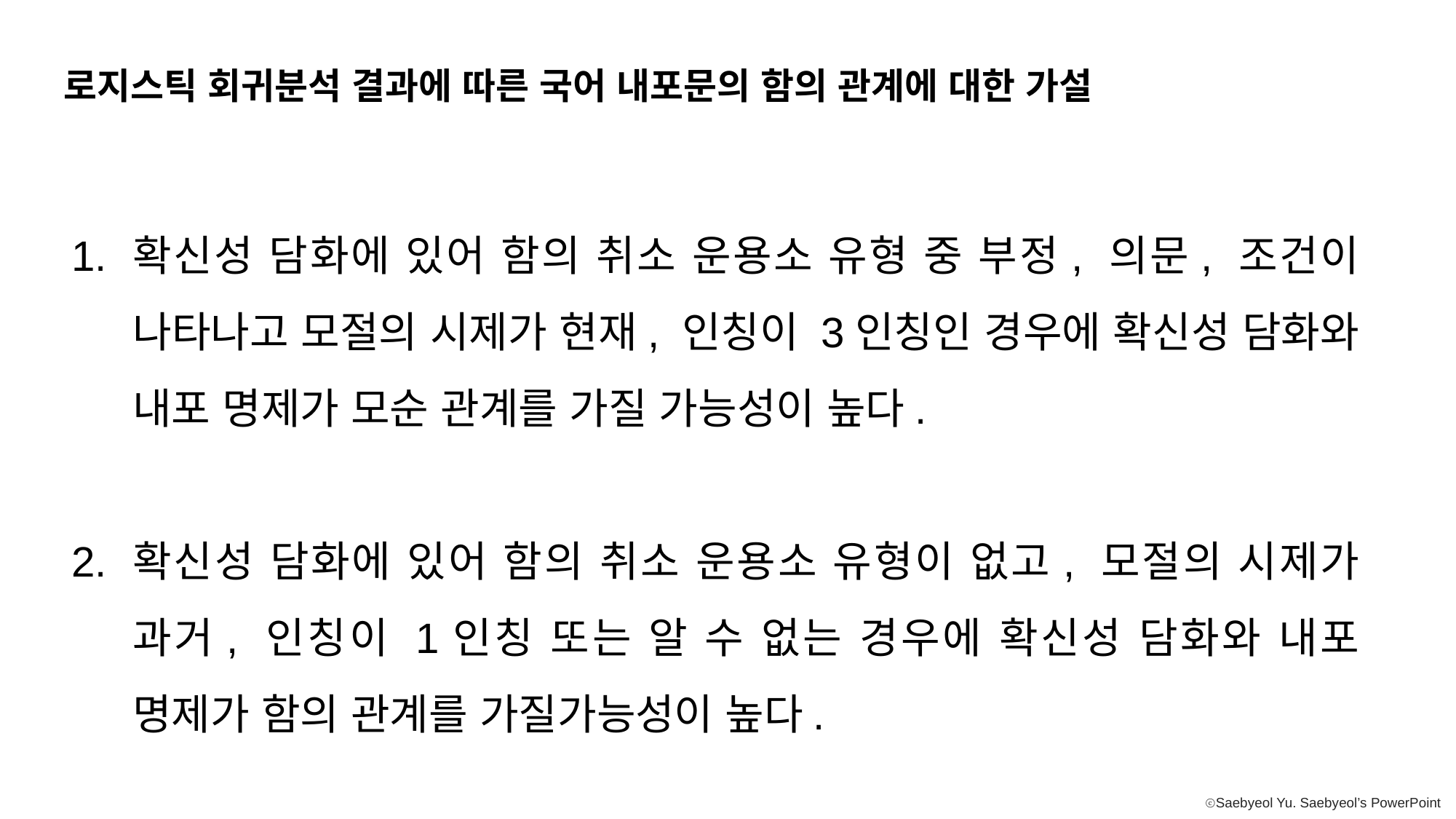

로지스틱 회귀분석 결과에 따른 국어 내포문의 함의 관계에 대한 가설
확신성 담화에 있어 함의 취소 운용소 유형 중 부정, 의문, 조건이 나타나고 모절의 시제가 현재, 인칭이 3인칭인 경우에 확신성 담화와 내포 명제가 모순 관계를 가질 가능성이 높다.

확신성 담화에 있어 함의 취소 운용소 유형이 없고, 모절의 시제가 과거, 인칭이 1인칭 또는 알 수 없는 경우에 확신성 담화와 내포 명제가 함의 관계를 가질가능성이 높다.